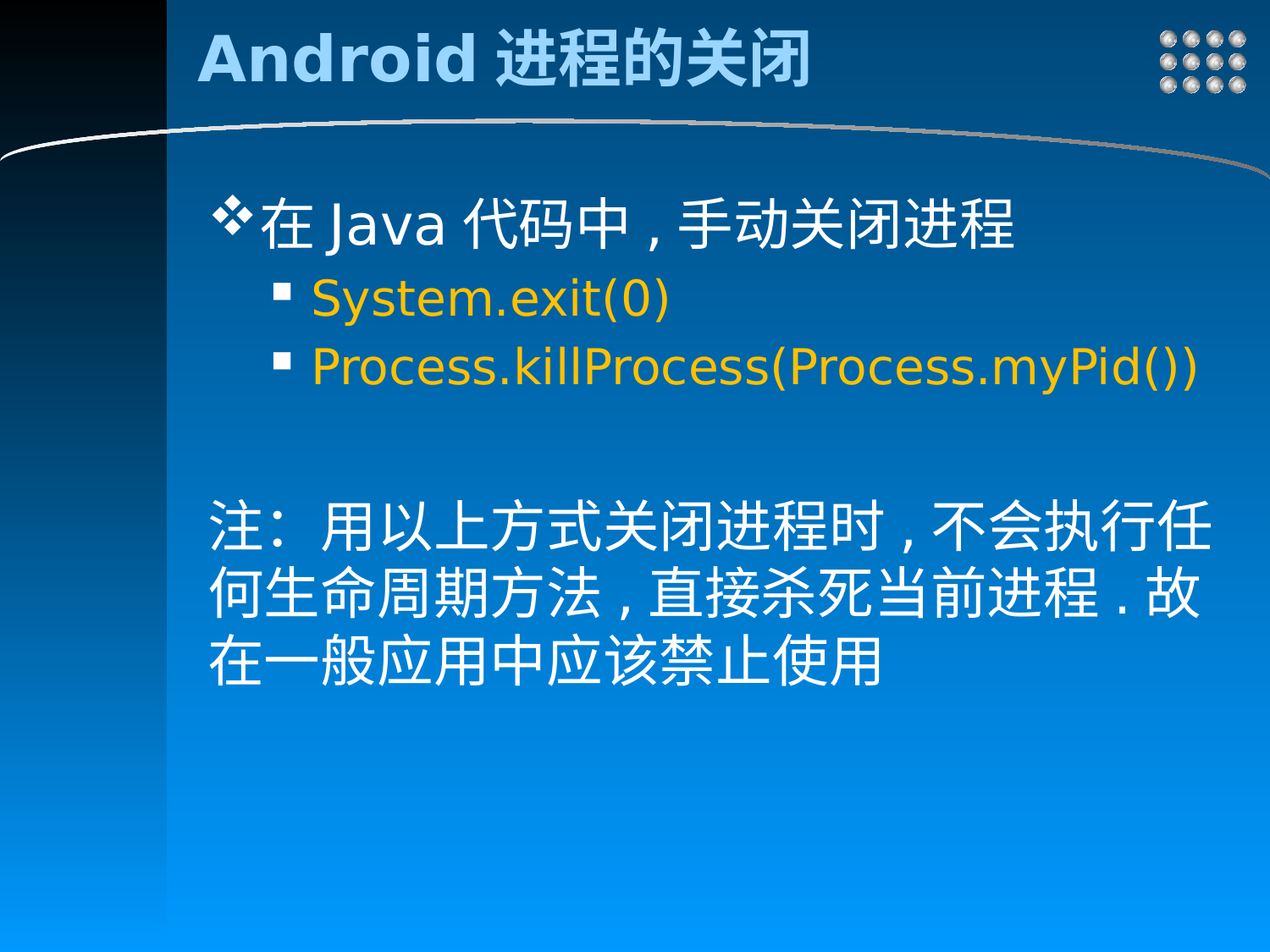

# Android进程的关闭
在Java代码中,手动关闭进程
System.exit(0)
Process.killProcess(Process.myPid())

注：用以上方式关闭进程时,不会执行任何生命周期方法,直接杀死当前进程.故在一般应用中应该禁止使用